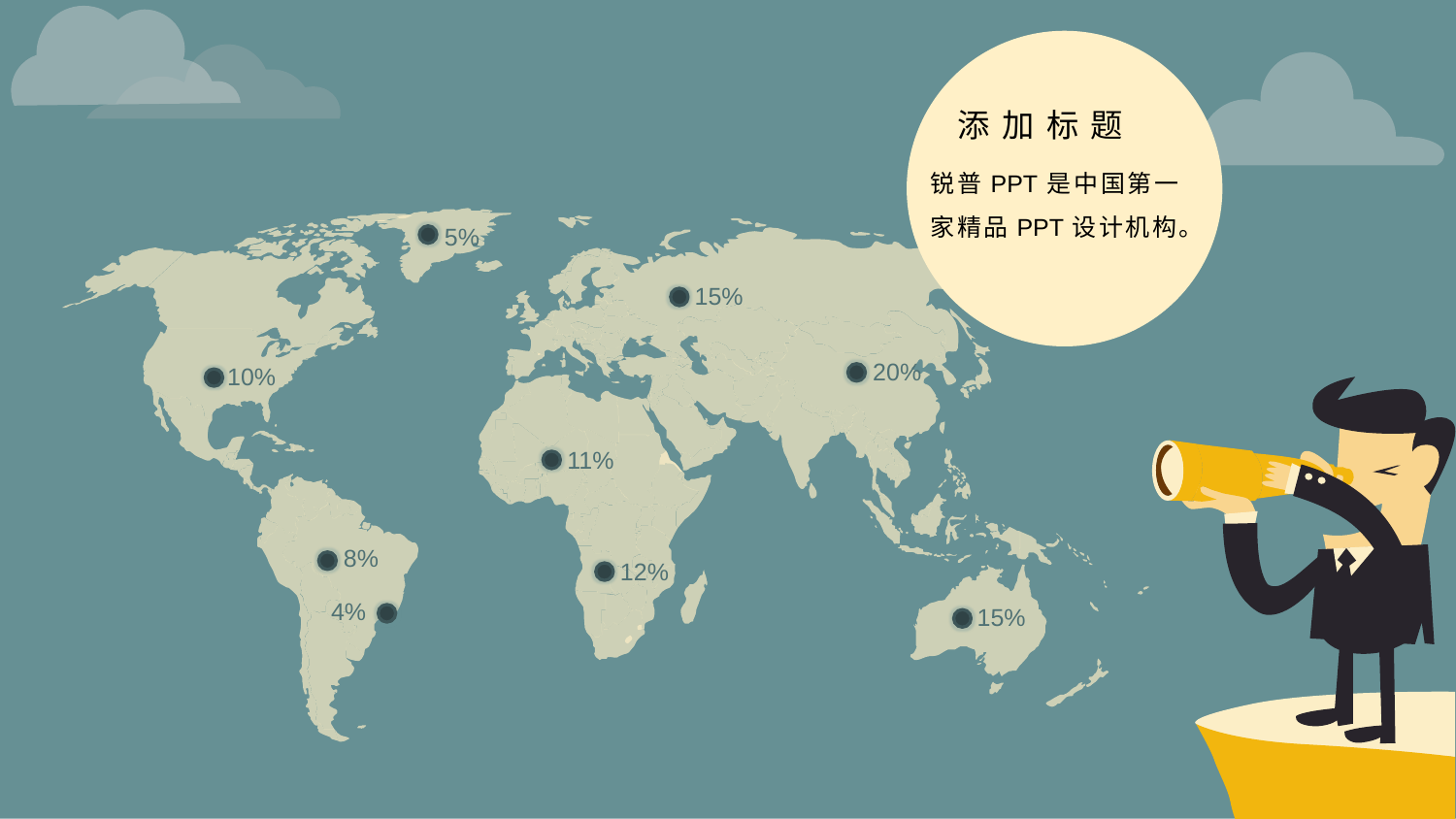

添加标题
锐普PPT是中国第一家精品PPT设计机构。

5%

15%

20%

10%

11%

8%

12%

4%

15%